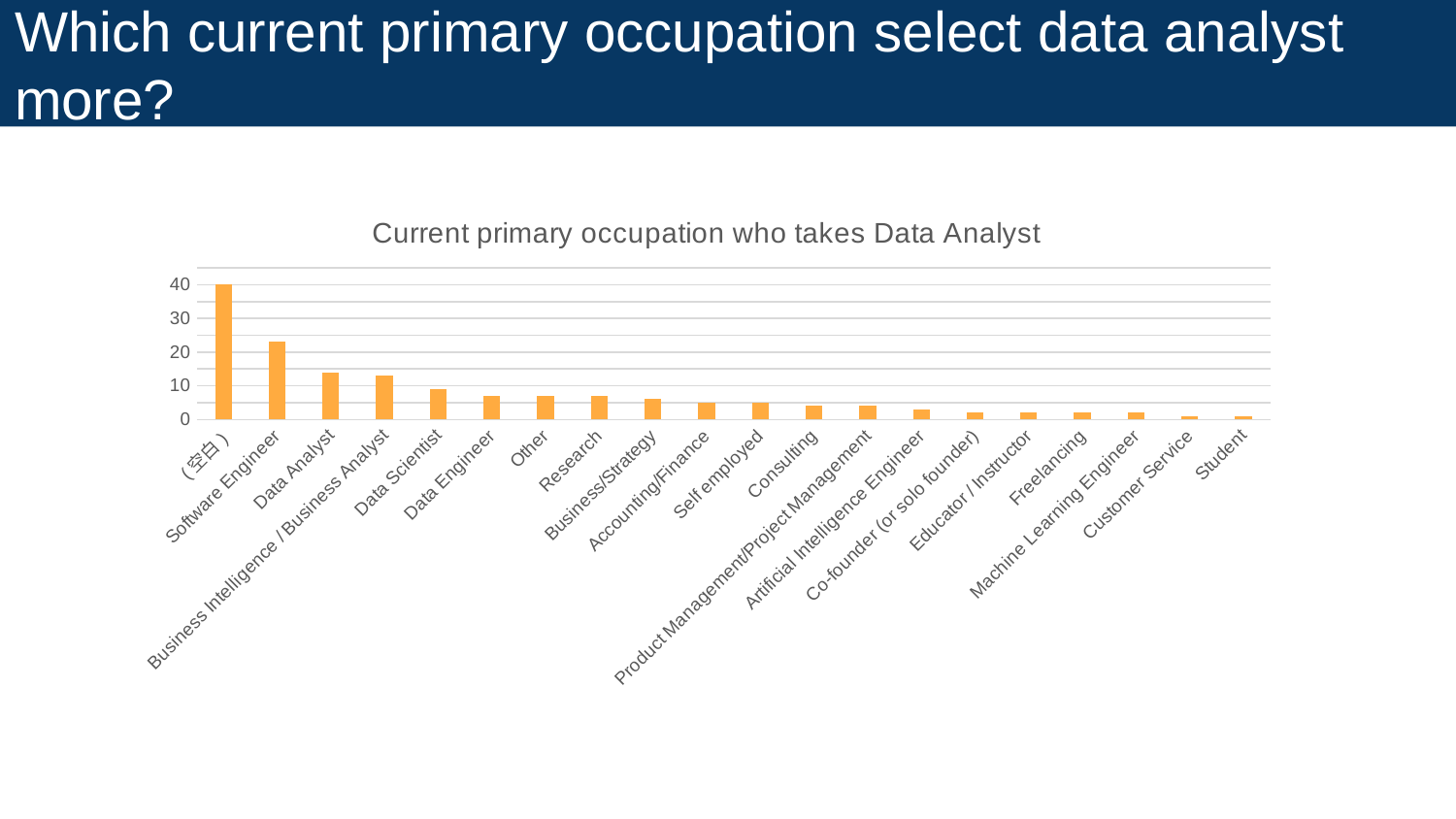

Which current primary occupation select data analyst more?

### Chart: Current primary occupation who takes Data Analyst

| Category | 求和项:Data Analyst |
|---|---|
| (空白) | 40.0 |
| Software Engineer | 23.0 |
| Data Analyst | 14.0 |
| Business Intelligence / Business Analyst | 13.0 |
| Data Scientist | 9.0 |
| Data Engineer | 7.0 |
| Other | 7.0 |
| Research | 7.0 |
| Business/Strategy | 6.0 |
| Accounting/Finance | 5.0 |
| Self employed | 5.0 |
| Consulting | 4.0 |
| Product Management/Project Management | 4.0 |
| Artificial Intelligence Engineer | 3.0 |
| Co-founder (or solo founder) | 2.0 |
| Educator / Instructor | 2.0 |
| Freelancing | 2.0 |
| Machine Learning Engineer | 2.0 |
| Customer Service | 1.0 |
| Student | 1.0 |